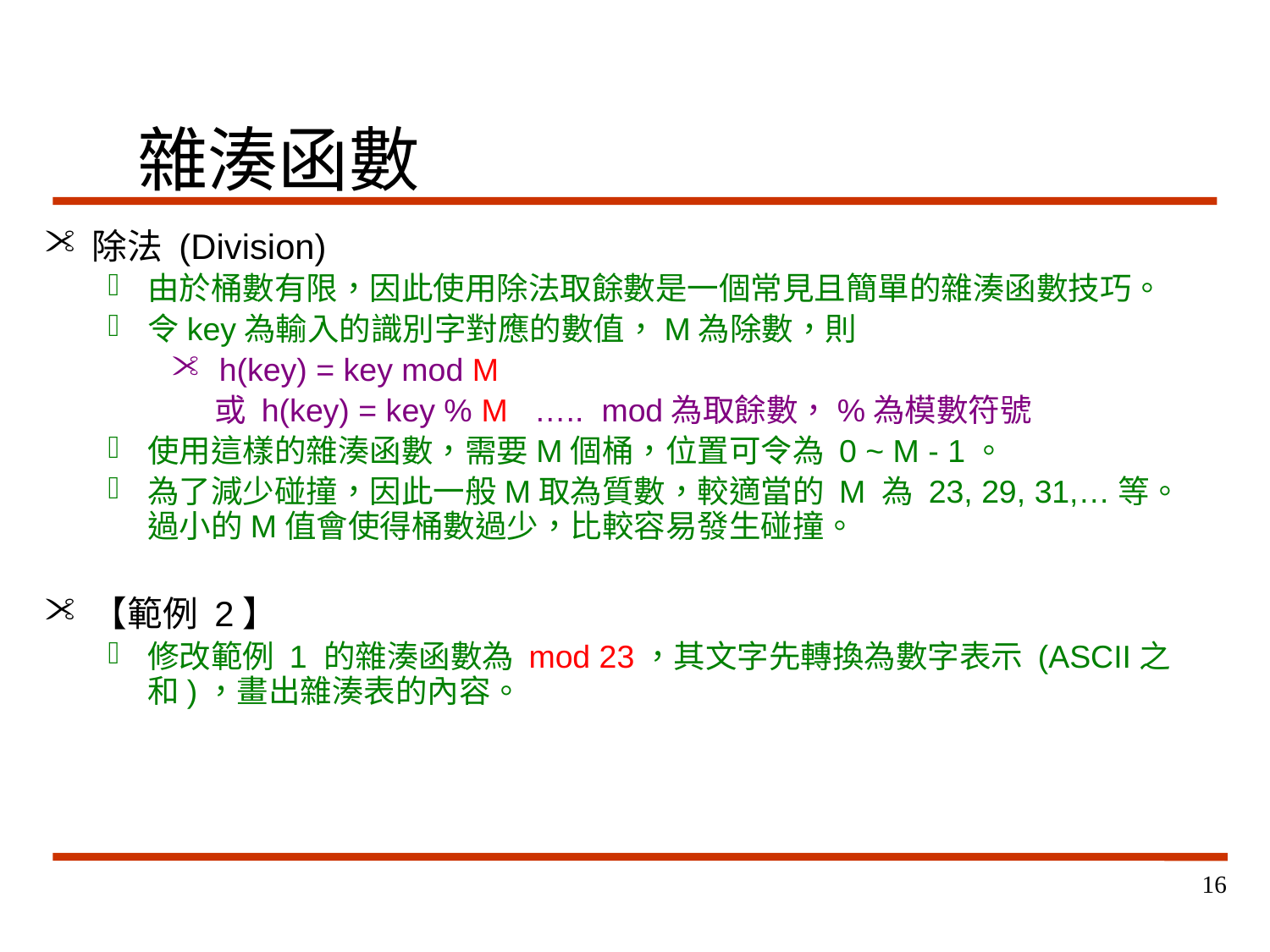

# 雜湊函數
除法 (Division)
由於桶數有限，因此使用除法取餘數是一個常見且簡單的雜湊函數技巧。
令key為輸入的識別字對應的數值，M為除數，則
h(key) = key mod M
     或 h(key) = key % M   …..  mod為取餘數，%為模數符號
使用這樣的雜湊函數，需要M個桶，位置可令為 0 ~ M - 1。
為了減少碰撞，因此一般M取為質數，較適當的 M 為 23, 29, 31,…等。
過小的M值會使得桶數過少，比較容易發生碰撞。

【範例 2】
修改範例 1 的雜湊函數為 mod 23，其文字先轉換為數字表示 (ASCII之和)，畫出雜湊表的內容。
16